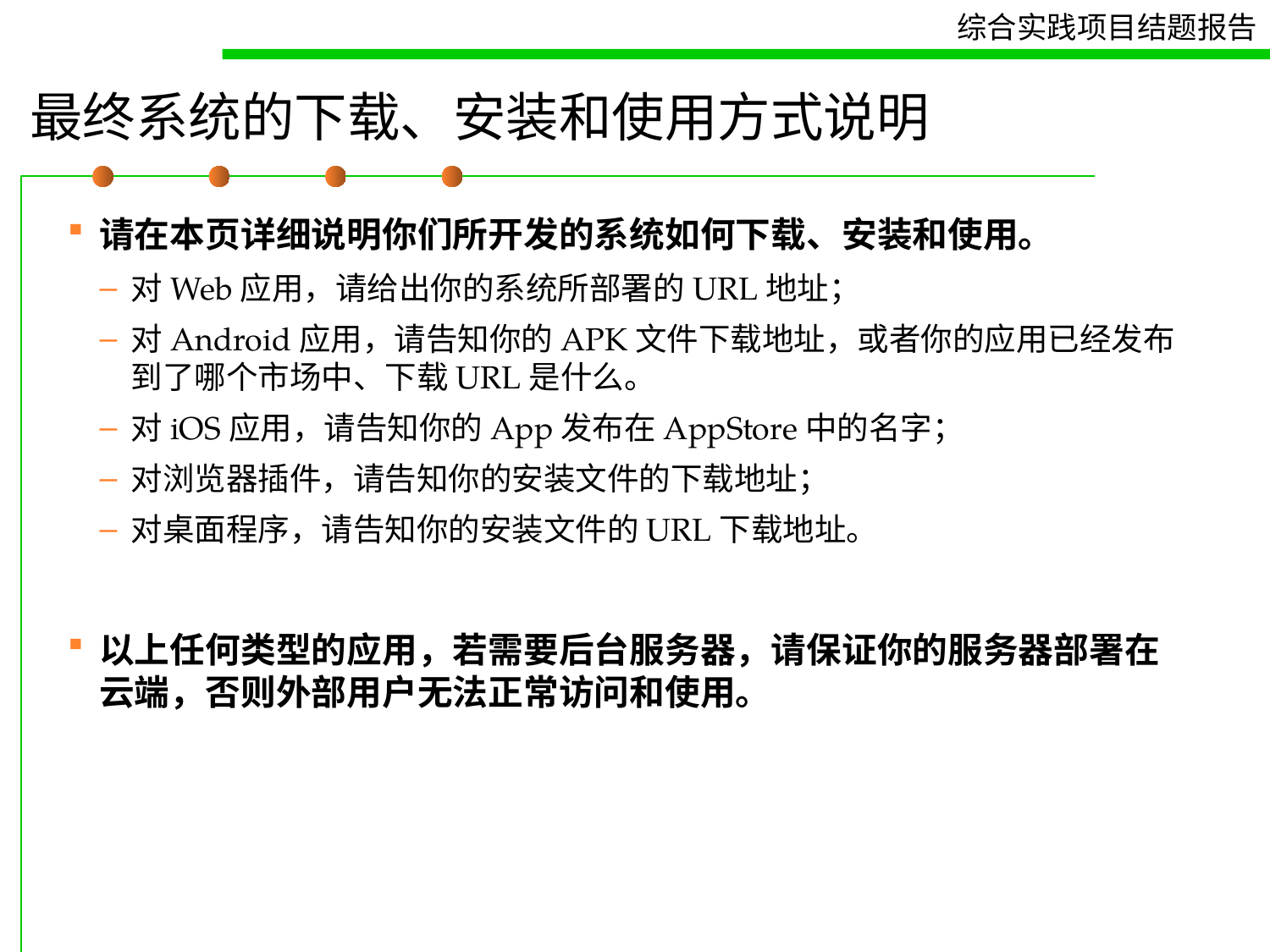

# 最终系统的下载、安装和使用方式说明
请在本页详细说明你们所开发的系统如何下载、安装和使用。
对Web应用，请给出你的系统所部署的URL地址；
对Android应用，请告知你的APK文件下载地址，或者你的应用已经发布到了哪个市场中、下载URL是什么。
对iOS应用，请告知你的App发布在AppStore中的名字；
对浏览器插件，请告知你的安装文件的下载地址；
对桌面程序，请告知你的安装文件的URL下载地址。

以上任何类型的应用，若需要后台服务器，请保证你的服务器部署在云端，否则外部用户无法正常访问和使用。